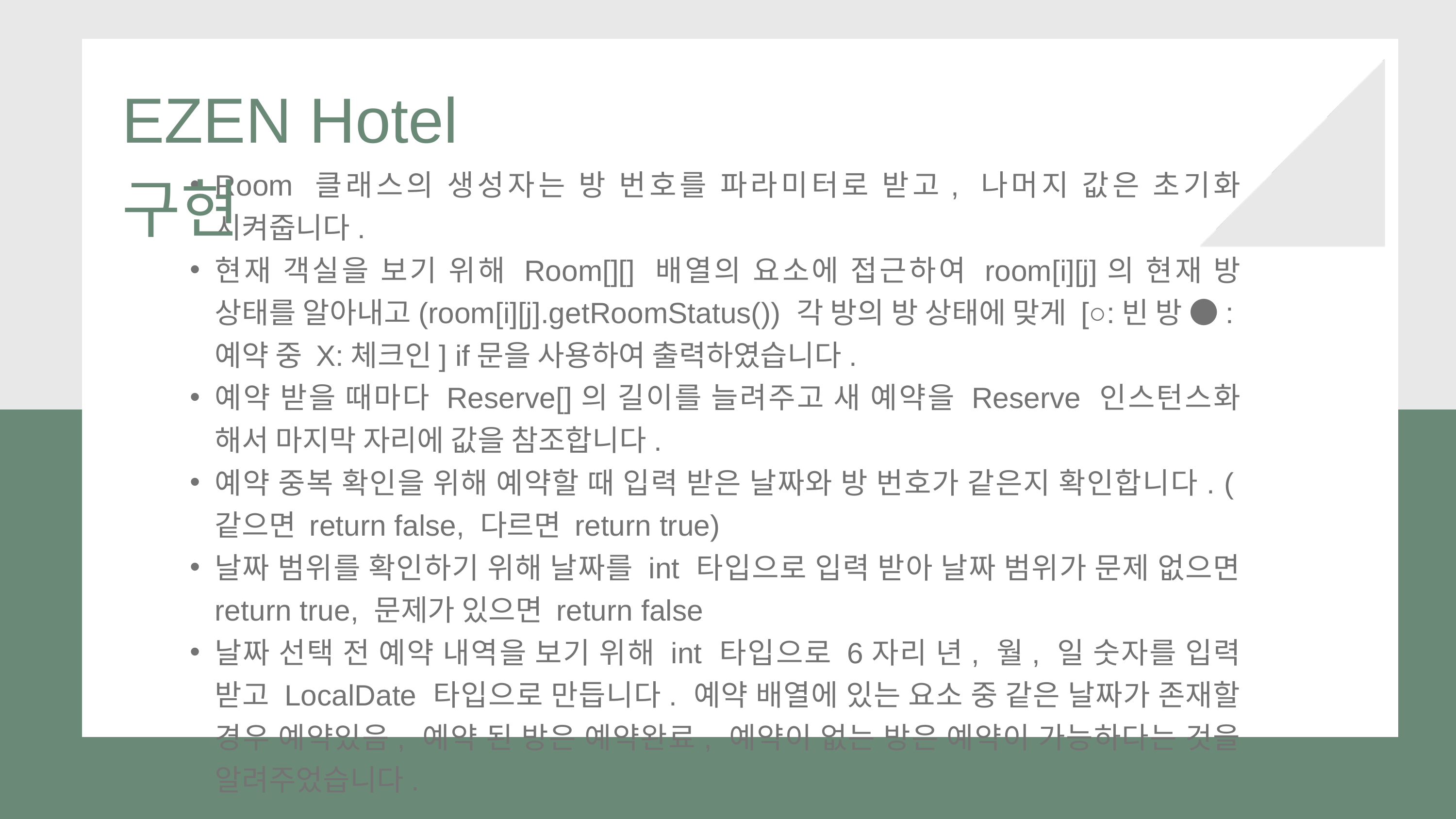

EZEN Hotel 구현
Room 클래스의 생성자는 방 번호를 파라미터로 받고, 나머지 값은 초기화 시켜줍니다.
현재 객실을 보기 위해 Room[][] 배열의 요소에 접근하여 room[i][j]의 현재 방 상태를 알아내고(room[i][j].getRoomStatus()) 각 방의 방 상태에 맞게 [○:빈 방 ●:예약 중 X:체크인] if문을 사용하여 출력하였습니다.
예약 받을 때마다 Reserve[]의 길이를 늘려주고 새 예약을 Reserve 인스턴스화 해서 마지막 자리에 값을 참조합니다.
예약 중복 확인을 위해 예약할 때 입력 받은 날짜와 방 번호가 같은지 확인합니다. (같으면 return false, 다르면 return true)
날짜 범위를 확인하기 위해 날짜를 int 타입으로 입력 받아 날짜 범위가 문제 없으면 return true, 문제가 있으면 return false
날짜 선택 전 예약 내역을 보기 위해 int 타입으로 6자리 년, 월, 일 숫자를 입력 받고 LocalDate 타입으로 만듭니다. 예약 배열에 있는 요소 중 같은 날짜가 존재할 경우 예약있음, 예약 된 방은 예약완료, 예약이 없는 방은 예약이 가능하다는 것을 알려주었습니다.